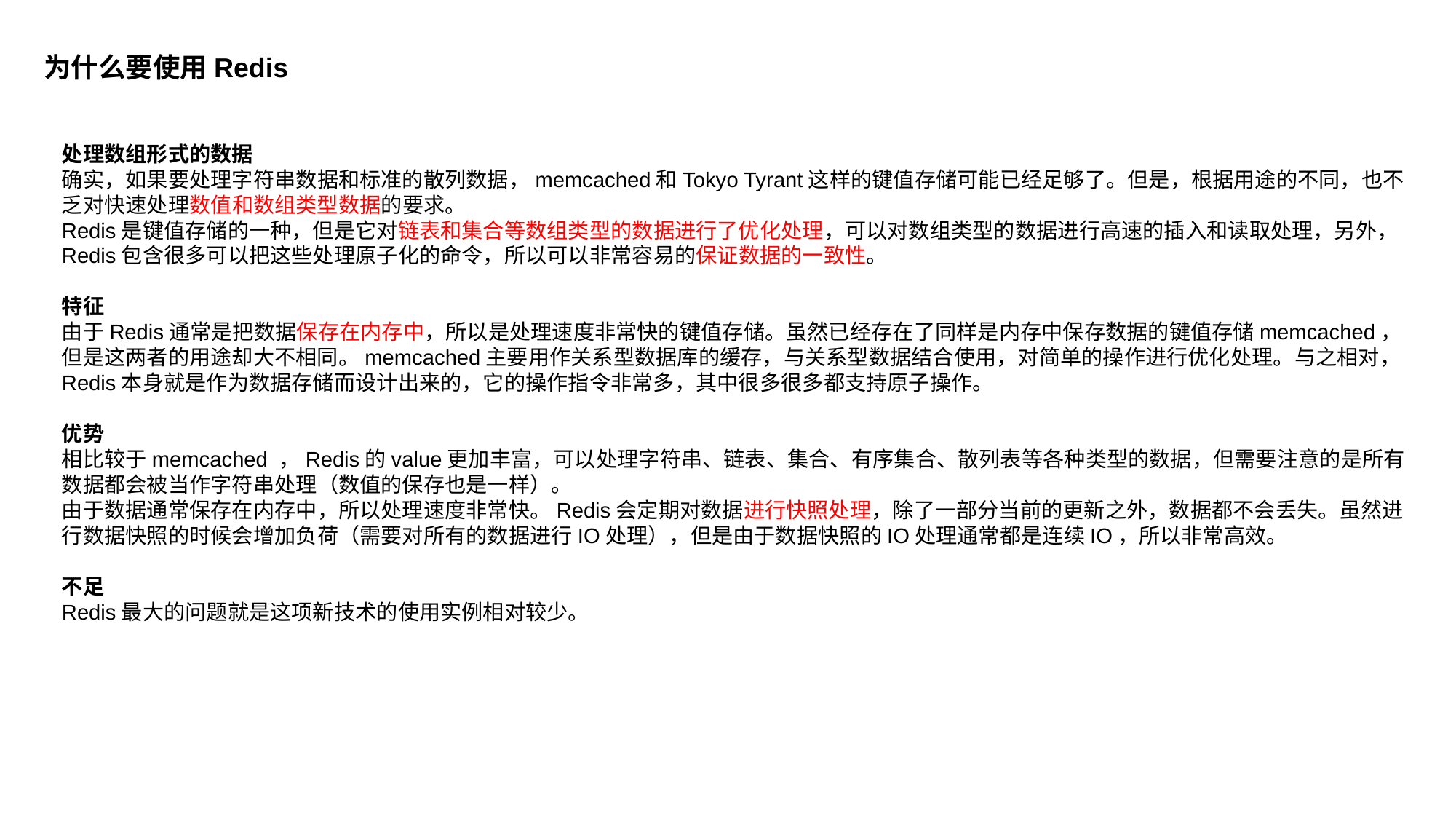

为什么要使用Redis
处理数组形式的数据
确实，如果要处理字符串数据和标准的散列数据，memcached和Tokyo Tyrant这样的键值存储可能已经足够了。但是，根据用途的不同，也不乏对快速处理数值和数组类型数据的要求。
Redis是键值存储的一种，但是它对链表和集合等数组类型的数据进行了优化处理，可以对数组类型的数据进行高速的插入和读取处理，另外，Redis包含很多可以把这些处理原子化的命令，所以可以非常容易的保证数据的一致性。

特征
由于Redis通常是把数据保存在内存中，所以是处理速度非常快的键值存储。虽然已经存在了同样是内存中保存数据的键值存储memcached，但是这两者的用途却大不相同。memcached主要用作关系型数据库的缓存，与关系型数据结合使用，对简单的操作进行优化处理。与之相对，Redis本身就是作为数据存储而设计出来的，它的操作指令非常多，其中很多很多都支持原子操作。

优势
相比较于memcached ，Redis的value更加丰富，可以处理字符串、链表、集合、有序集合、散列表等各种类型的数据，但需要注意的是所有数据都会被当作字符串处理（数值的保存也是一样）。
由于数据通常保存在内存中，所以处理速度非常快。Redis会定期对数据进行快照处理，除了一部分当前的更新之外，数据都不会丢失。虽然进行数据快照的时候会增加负荷（需要对所有的数据进行IO处理），但是由于数据快照的IO处理通常都是连续IO，所以非常高效。

不足
Redis最大的问题就是这项新技术的使用实例相对较少。